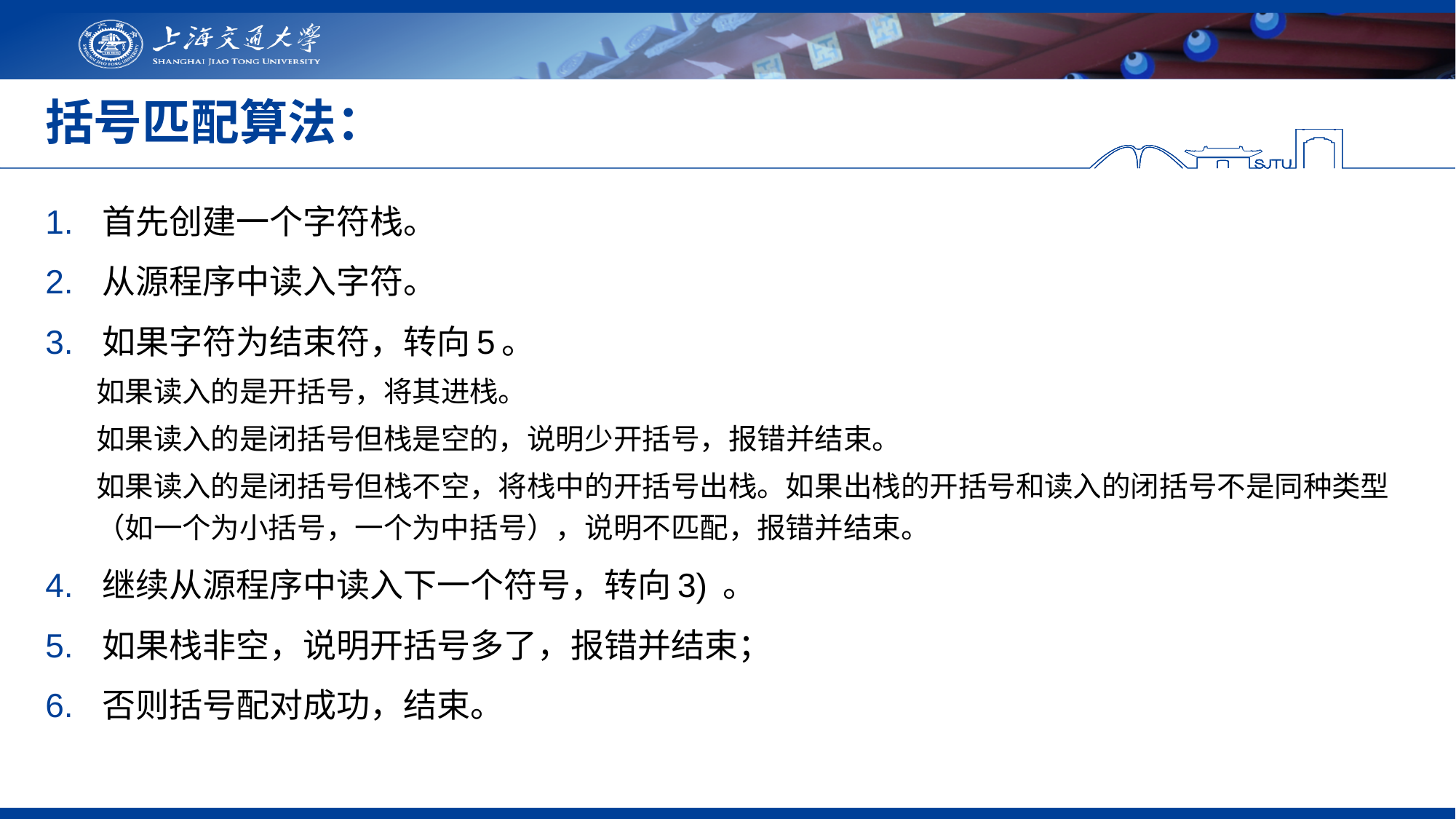

# 括号匹配算法：
首先创建一个字符栈。
从源程序中读入字符。
如果字符为结束符，转向5。
如果读入的是开括号，将其进栈。
如果读入的是闭括号但栈是空的，说明少开括号，报错并结束。
如果读入的是闭括号但栈不空，将栈中的开括号出栈。如果出栈的开括号和读入的闭括号不是同种类型（如一个为小括号，一个为中括号），说明不匹配，报错并结束。
继续从源程序中读入下一个符号，转向3) 。
如果栈非空，说明开括号多了，报错并结束；
否则括号配对成功，结束。